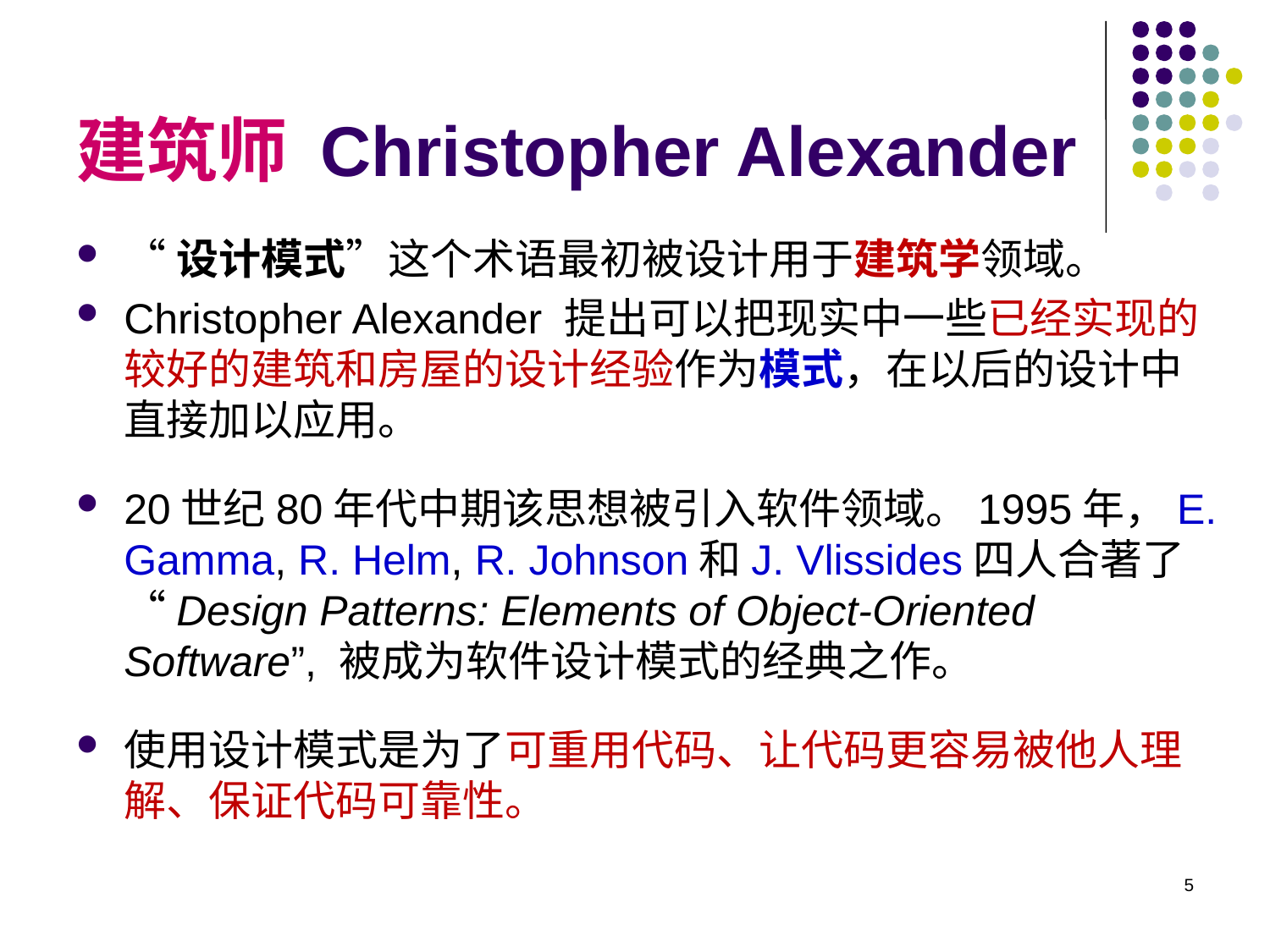

# 建筑师 Christopher Alexander
“设计模式”这个术语最初被设计用于建筑学领域。
Christopher Alexander 提出可以把现实中一些已经实现的较好的建筑和房屋的设计经验作为模式，在以后的设计中直接加以应用。

20世纪80年代中期该思想被引入软件领域。1995年，E. Gamma, R. Helm, R. Johnson和J. Vlissides四人合著了“Design Patterns: Elements of Object-Oriented Software”, 被成为软件设计模式的经典之作。

使用设计模式是为了可重用代码、让代码更容易被他人理解、保证代码可靠性。

5